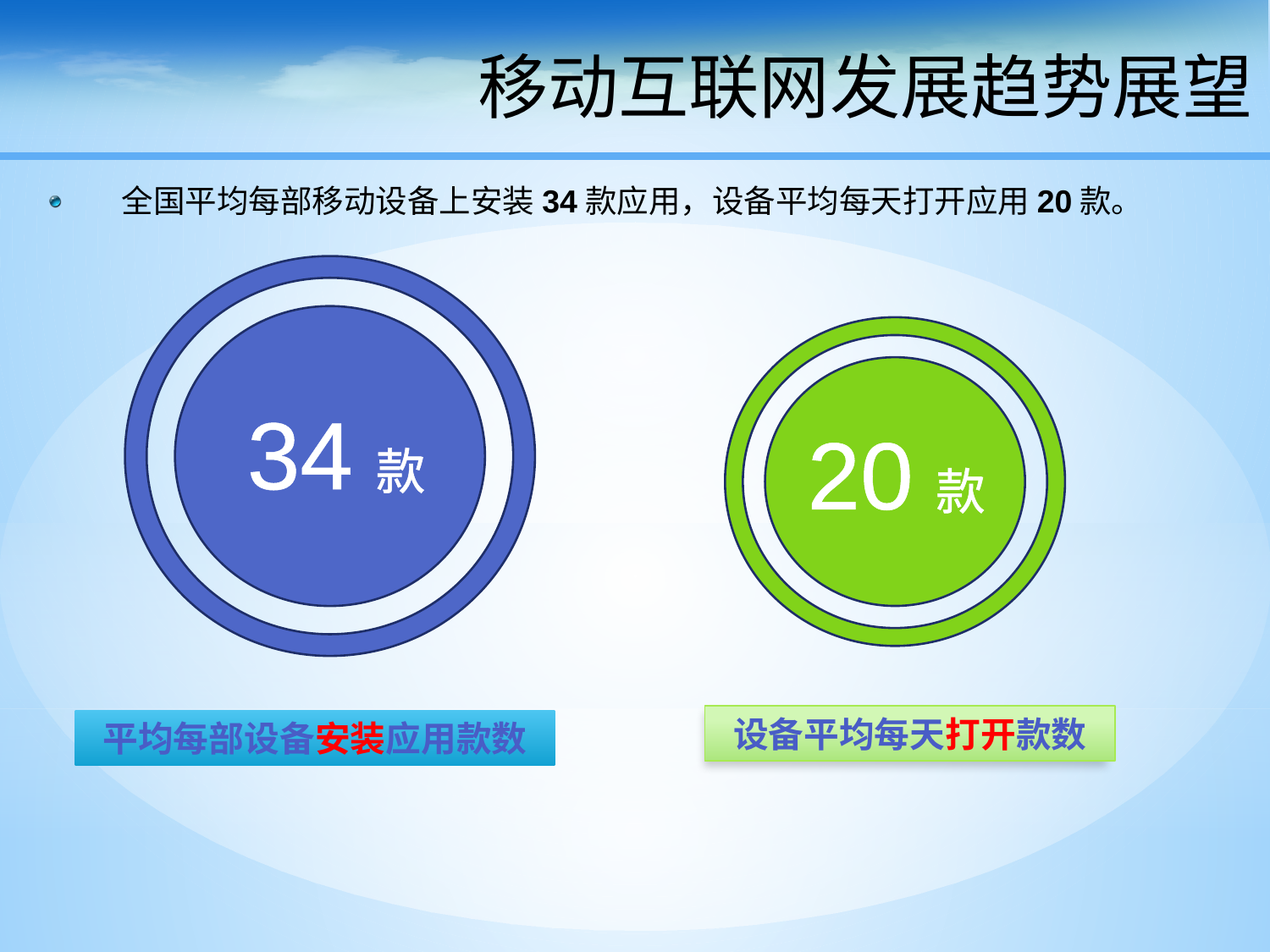

移动互联网发展趋势展望

全国平均每部移动设备上安装34款应用，设备平均每天打开应用20款。

34款
20款
设备平均每天打开款数
平均每部设备安装应用款数